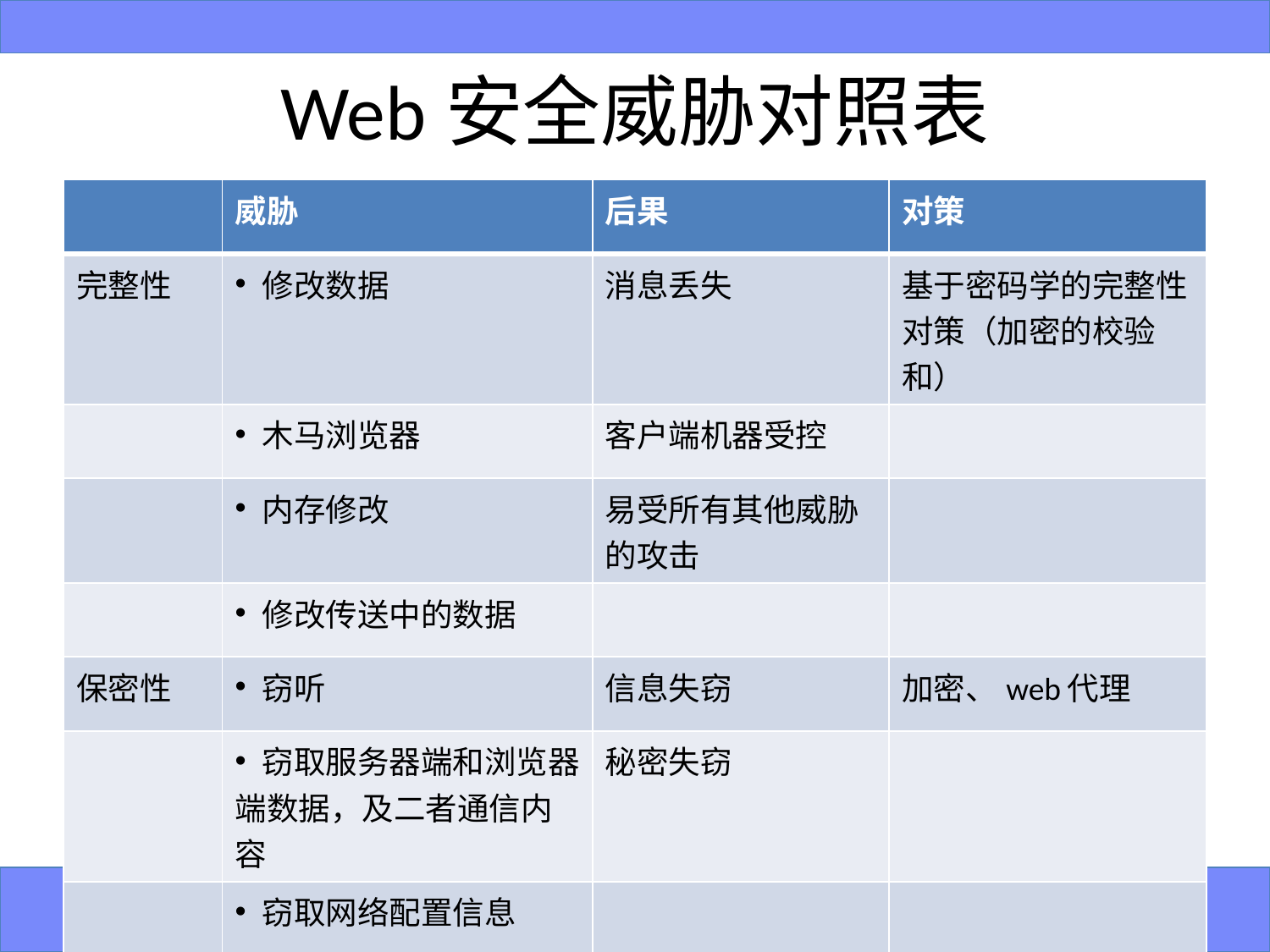

# Web安全威胁对照表
|  | 威胁 | 后果 | 对策 |
| --- | --- | --- | --- |
| 完整性 | 修改数据 | 消息丢失 | 基于密码学的完整性对策（加密的校验和） |
|  | 木马浏览器 | 客户端机器受控 |  |
|  | 内存修改 | 易受所有其他威胁的攻击 |  |
|  | 修改传送中的数据 |  |  |
| 保密性 | 窃听 | 信息失窃 | 加密、web代理 |
|  | 窃取服务器端和浏览器端数据，及二者通信内容 | 秘密失窃 |  |
|  | 窃取网络配置信息 |  |  |
14